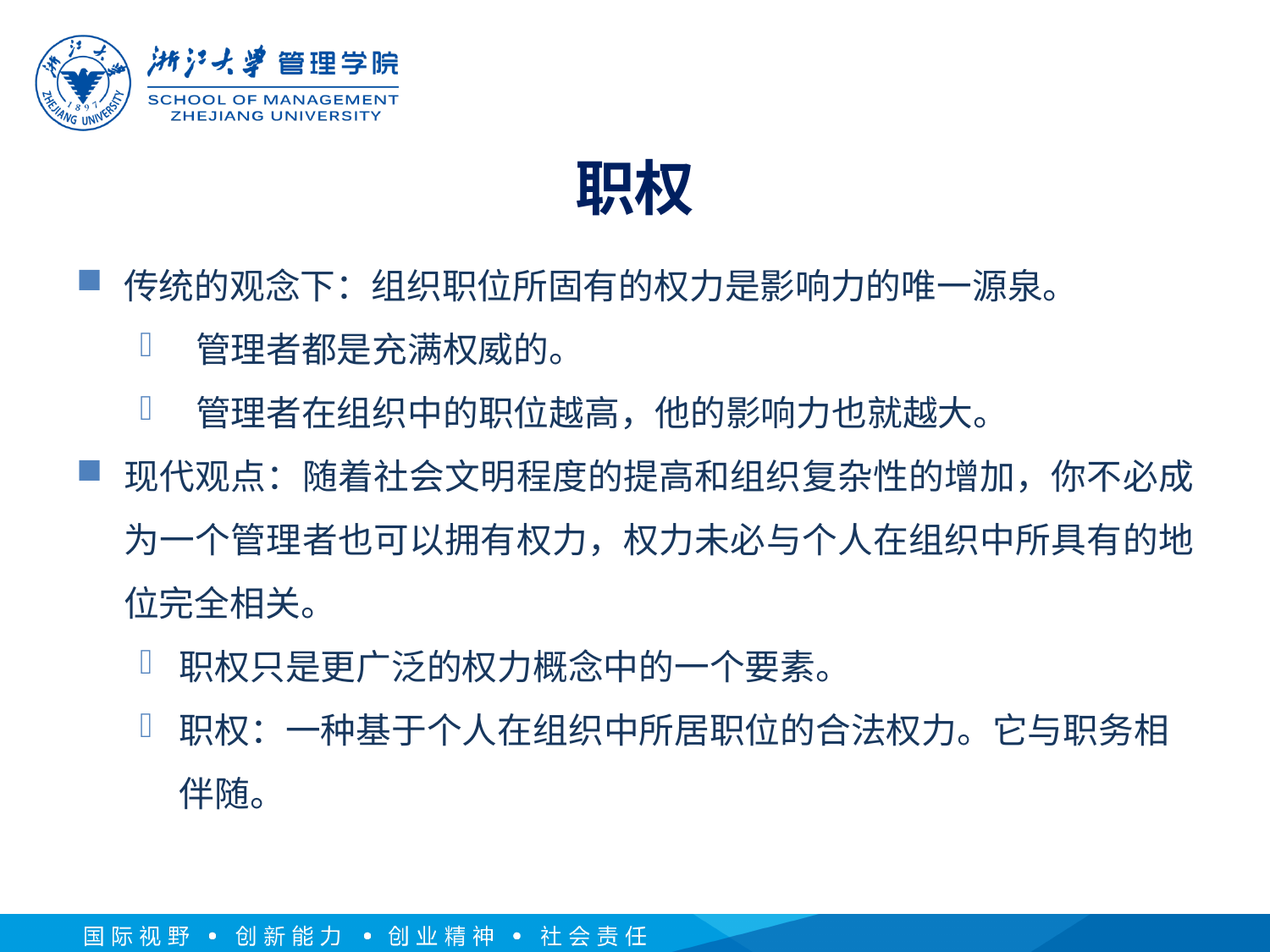

# 职权
传统的观念下：组织职位所固有的权力是影响力的唯一源泉。
 管理者都是充满权威的。
 管理者在组织中的职位越高，他的影响力也就越大。
现代观点：随着社会文明程度的提高和组织复杂性的增加，你不必成为一个管理者也可以拥有权力，权力未必与个人在组织中所具有的地位完全相关。
职权只是更广泛的权力概念中的一个要素。
职权：一种基于个人在组织中所居职位的合法权力。它与职务相伴随。